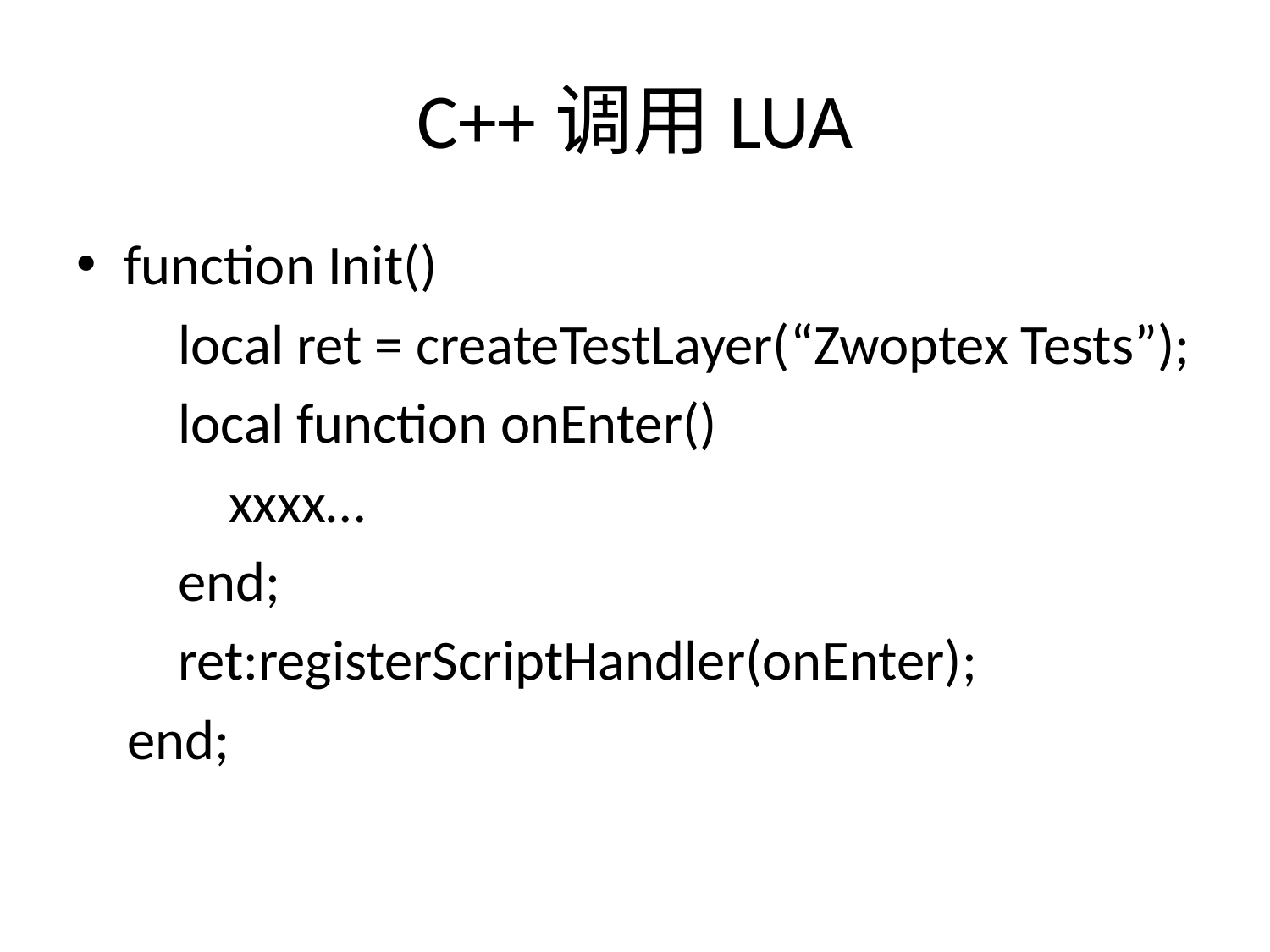

# C++调用LUA
function Init()
        local ret = createTestLayer(“Zwoptex Tests”);
        local function onEnter()
            xxxx…
        end;
        ret:registerScriptHandler(onEnter);
    end;